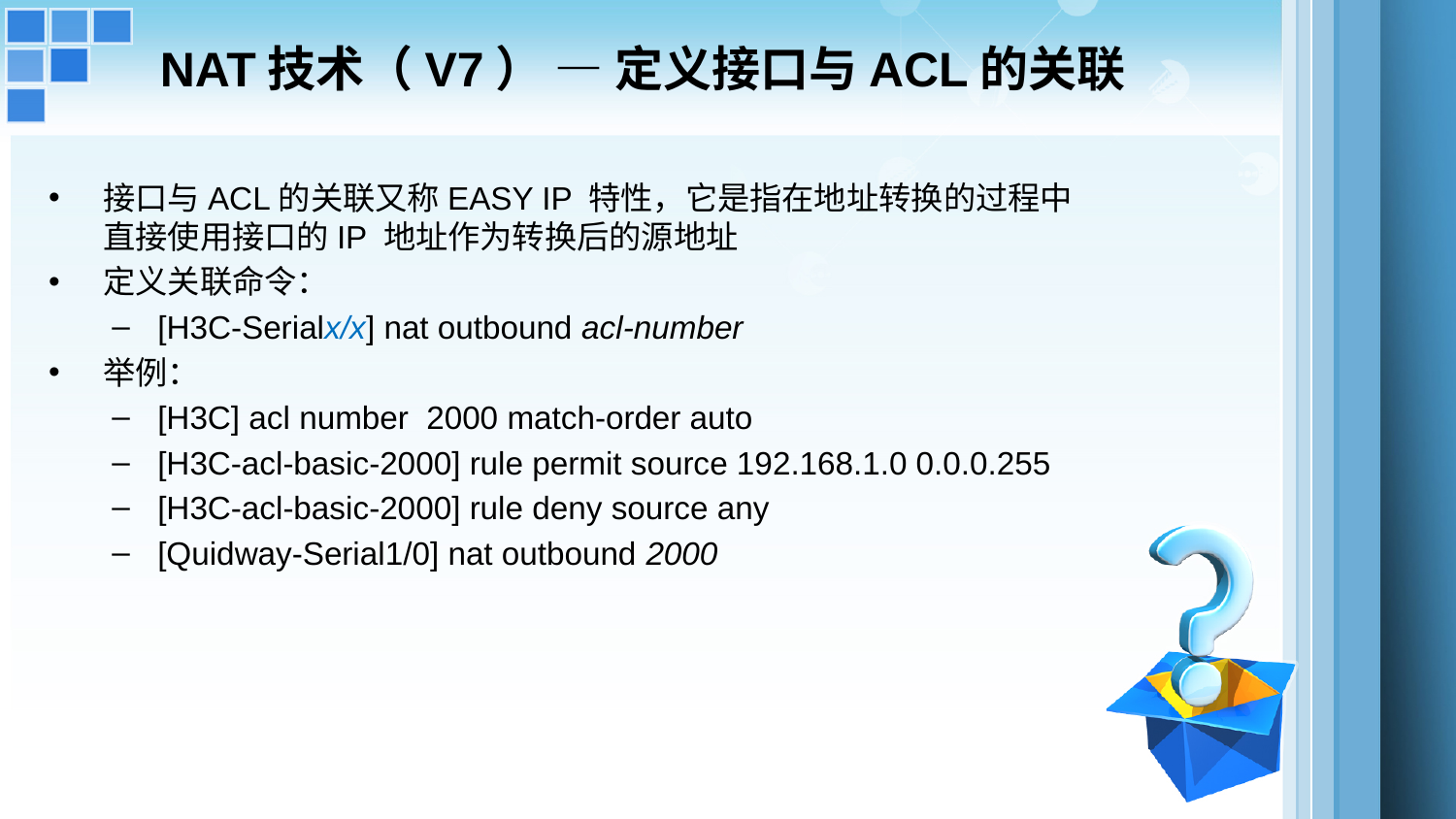

NAT技术（V7） — 定义接口与ACL的关联
接口与ACL的关联又称EASY IP 特性，它是指在地址转换的过程中直接使用接口的IP 地址作为转换后的源地址
定义关联命令：
[H3C-Serialx/x] nat outbound acl-number
举例：
[H3C] acl number  2000 match-order auto
[H3C-acl-basic-2000] rule permit source 192.168.1.0 0.0.0.255
[H3C-acl-basic-2000] rule deny source any
[Quidway-Serial1/0] nat outbound 2000